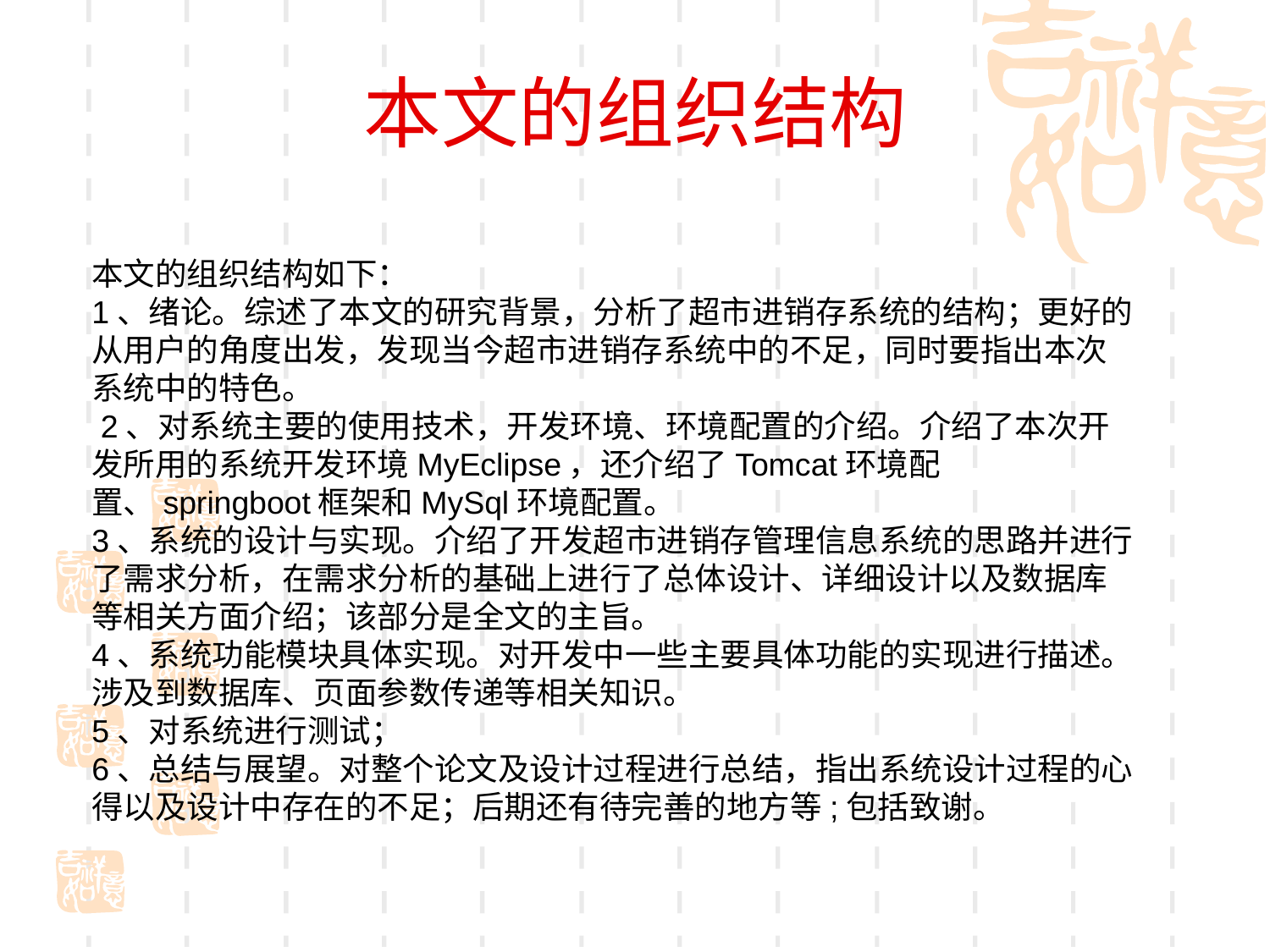

# 本文的组织结构
本文的组织结构如下：
1、绪论。综述了本文的研究背景，分析了超市进销存系统的结构；更好的从用户的角度出发，发现当今超市进销存系统中的不足，同时要指出本次系统中的特色。
 2、对系统主要的使用技术，开发环境、环境配置的介绍。介绍了本次开发所用的系统开发环境MyEclipse，还介绍了Tomcat环境配置、springboot框架和MySql环境配置。
3、系统的设计与实现。介绍了开发超市进销存管理信息系统的思路并进行了需求分析，在需求分析的基础上进行了总体设计、详细设计以及数据库等相关方面介绍；该部分是全文的主旨。
4、系统功能模块具体实现。对开发中一些主要具体功能的实现进行描述。涉及到数据库、页面参数传递等相关知识。
5、对系统进行测试；
6、总结与展望。对整个论文及设计过程进行总结，指出系统设计过程的心得以及设计中存在的不足；后期还有待完善的地方等;包括致谢。